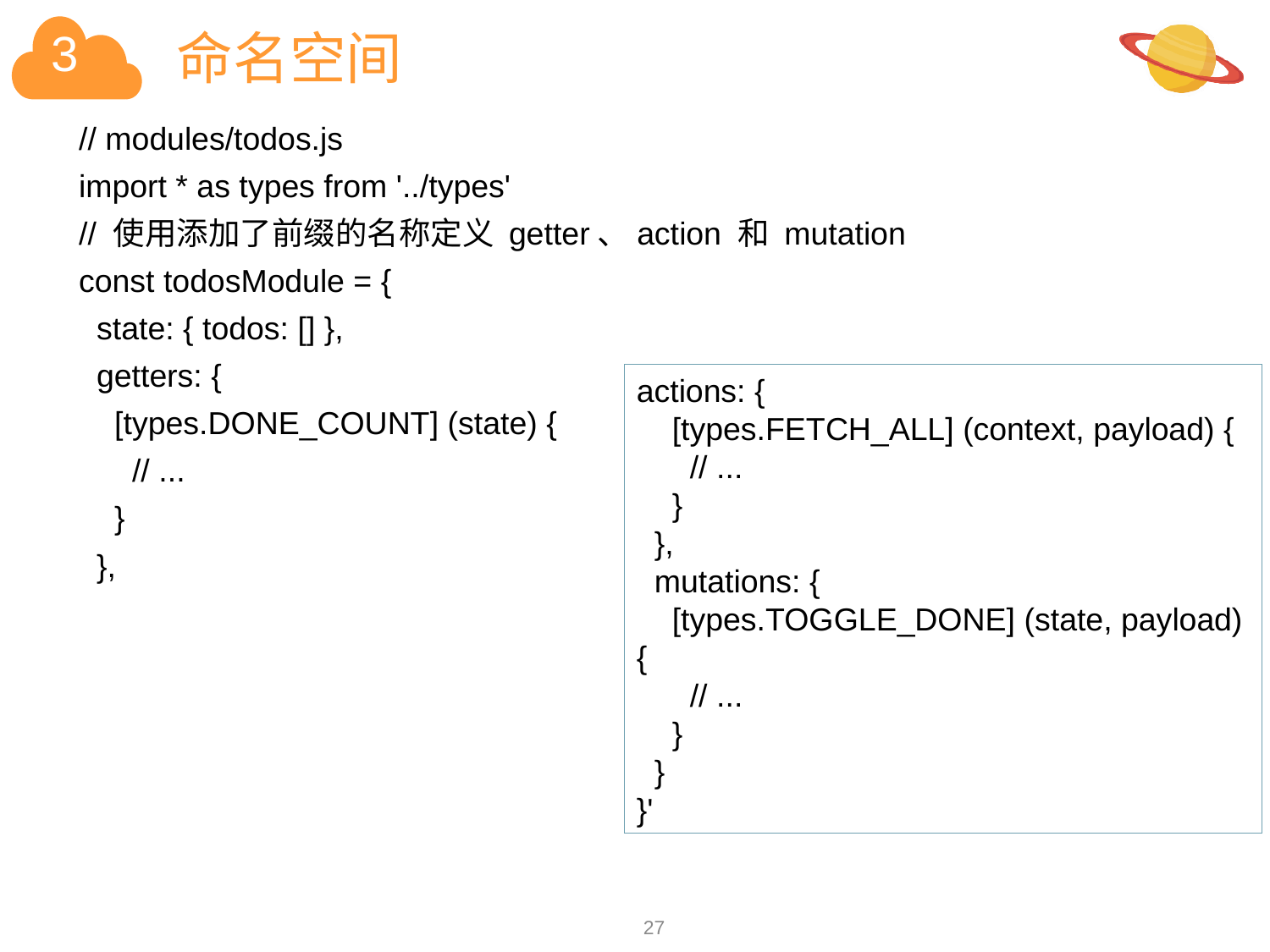

# 命名空间
// modules/todos.js
import * as types from '../types'
// 使用添加了前缀的名称定义 getter、action 和 mutation
const todosModule = {
  state: { todos: [] },
  getters: {
    [types.DONE_COUNT] (state) {
      // ...
    }
  },

actions: {
    [types.FETCH_ALL] (context, payload) {
      // ...
    }
  },
  mutations: {
    [types.TOGGLE_DONE] (state, payload) {
      // ...
    }
  }
}'
27